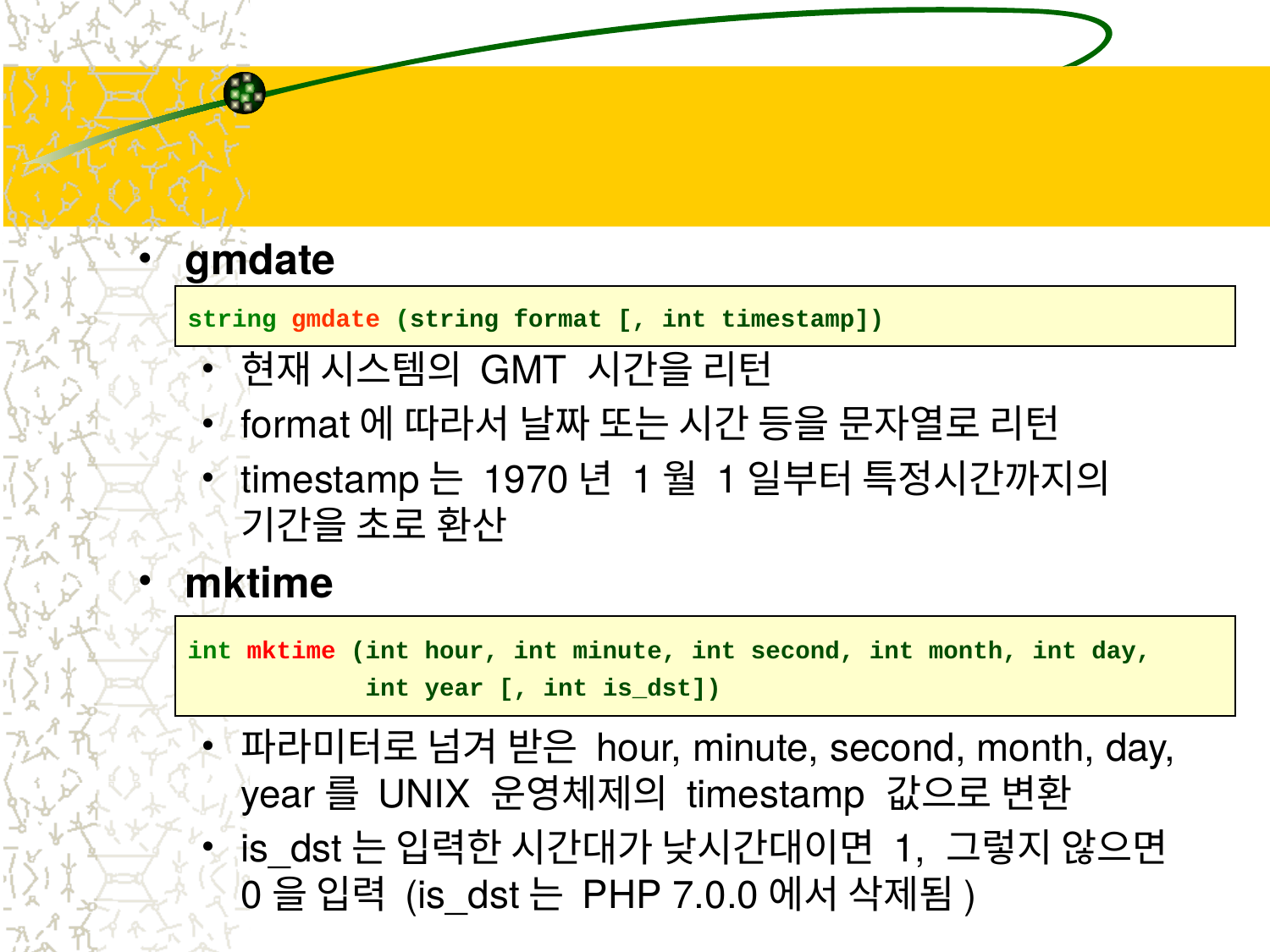

#
gmdate

현재 시스템의 GMT 시간을 리턴
format에 따라서 날짜 또는 시간 등을 문자열로 리턴
timestamp는 1970년 1월 1일부터 특정시간까지의 기간을 초로 환산
mktime

파라미터로 넘겨 받은 hour, minute, second, month, day, year를 UNIX 운영체제의 timestamp 값으로 변환
is_dst는 입력한 시간대가 낮시간대이면 1, 그렇지 않으면 0을 입력 (is_dst는 PHP 7.0.0에서 삭제됨)
string gmdate (string format [, int timestamp])
int mktime (int hour, int minute, int second, int month, int day,
            int year [, int is_dst])